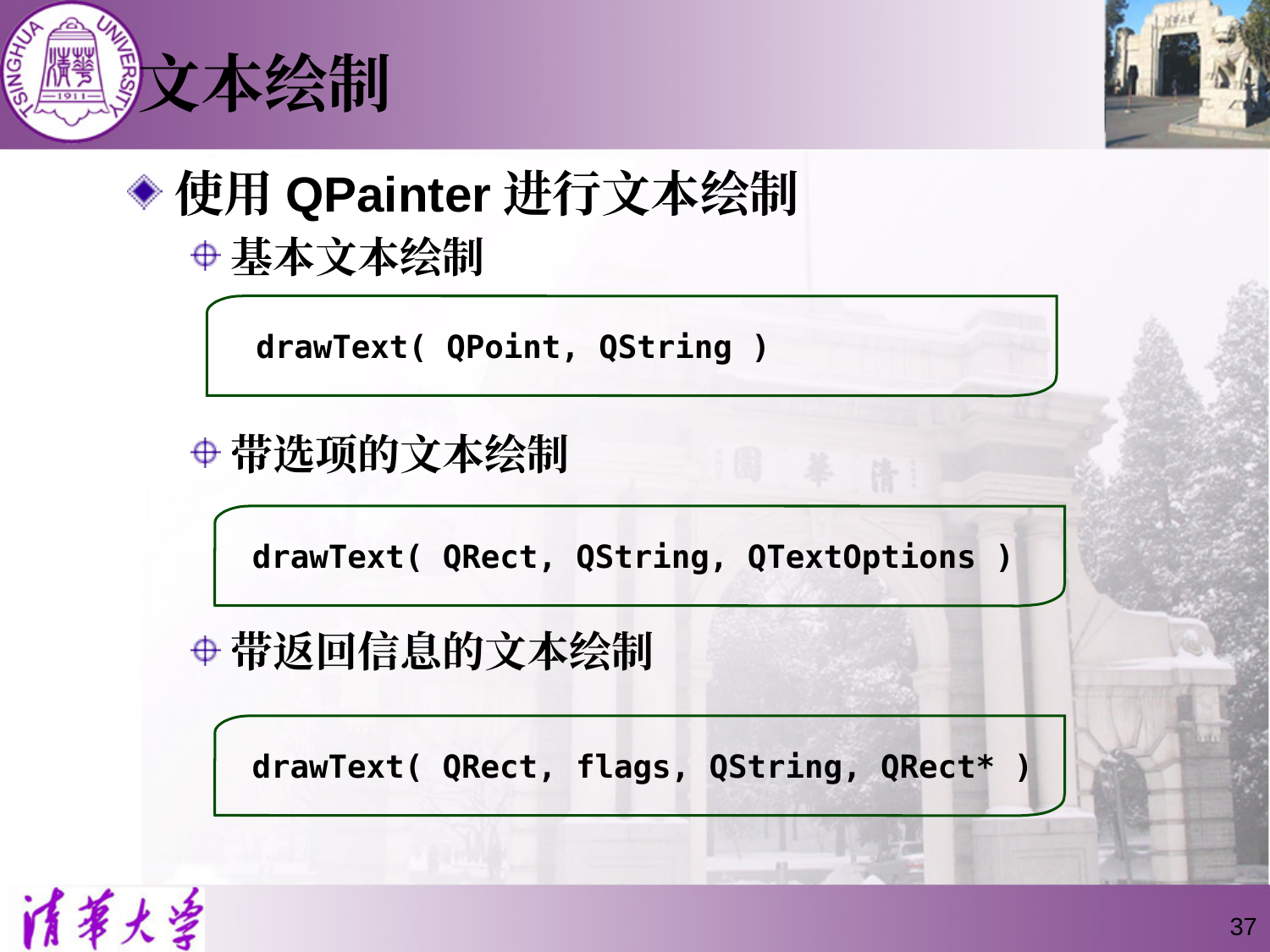

# 文本绘制
使用QPainter进行文本绘制
基本文本绘制

带选项的文本绘制

带返回信息的文本绘制

drawText( QPoint, QString )

drawText( QRect, QString, QTextOptions )

drawText( QRect, flags, QString, QRect* )
37